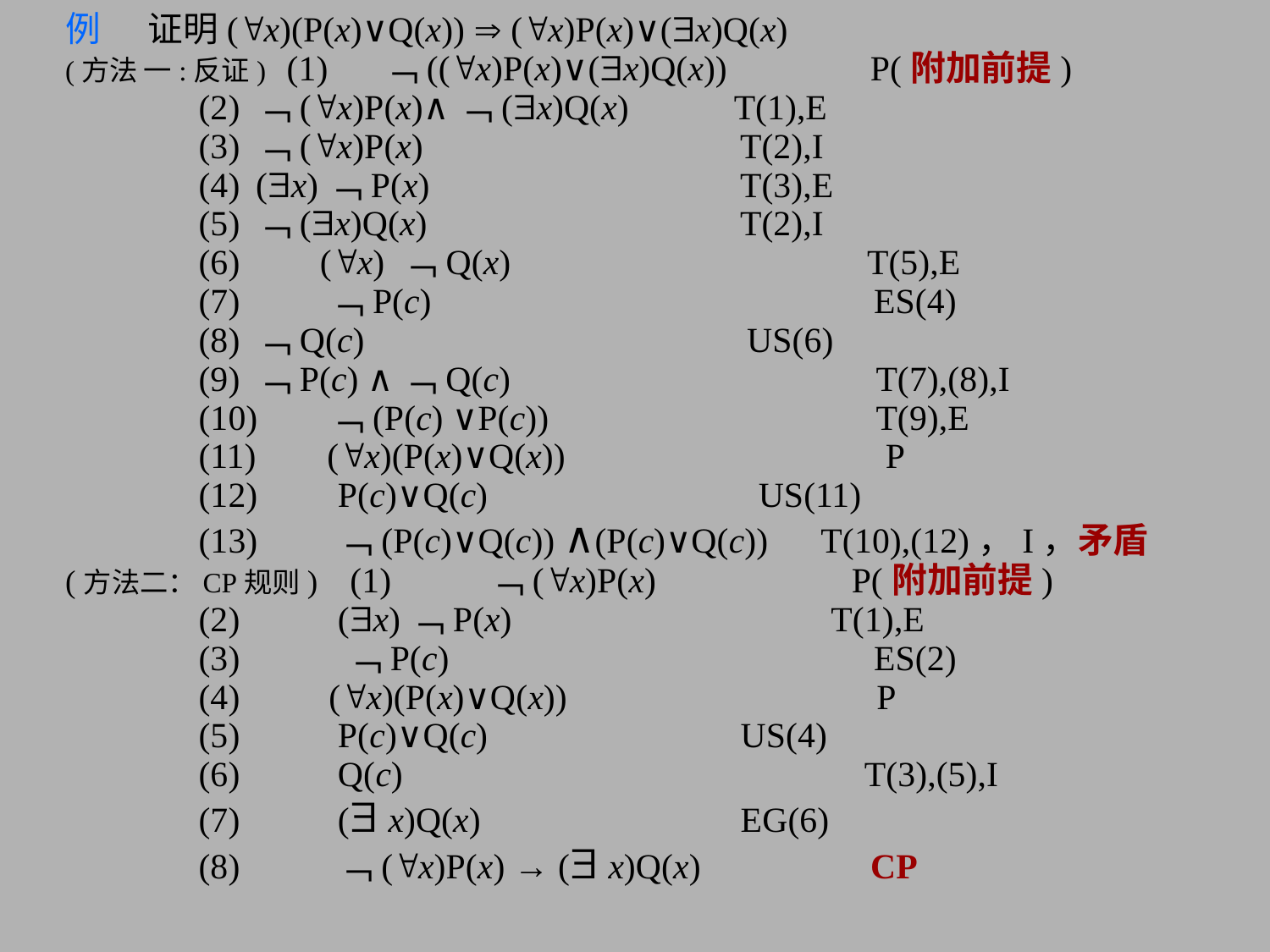

例      证明(∀x)(P(x)∨Q(x)) ⇒ (∀x)P(x)∨(∃x)Q(x)
(方法 一:反证)   (1)	﹁((∀x)P(x)∨(∃x)Q(x))	            P(附加前提)
               (2)	﹁(∀x)P(x)∧﹁(∃x)Q(x)	           T(1),E
               (3)	﹁(∀x)P(x)	                          T(2),I
               (4)	(∃x)﹁P(x)	                          T(3),E
               (5)	﹁(∃x)Q(x)	                          T(2),I
               (6)         (∀x) ﹁Q(x)	                          T(5),E
               (7)         ﹁P(c)	                                         ES(4)
               (8)	﹁Q(c)	                                         US(6)
               (9)	﹁P(c) ∧﹁Q(c)	                           T(7),(8),I
               (10)       ﹁(P(c) ∨P(c))	                           T(9),E
               (11)        (∀x)(P(x)∨Q(x))	                            P
               (12)         P(c)∨Q(c)	                            US(11)
               (13)        ﹁(P(c)∨Q(c)) ∧(P(c)∨Q(c))      T(10),(12)，I，矛盾
(方法二：CP规则)    (1)          ﹁(∀x)P(x)                      P(附加前提)
               (2)           (∃x)﹁P(x)                                    T(1),E
               (3)           ﹁P(c)	                                         ES(2)
               (4)          (∀x)(P(x)∨Q(x))	                           P
               (5)           P(c)∨Q(c)	                          US(4)
               (6)           Q(c)	                                        T(3),(5),I
               (7)           (∃ x)Q(x)	                          EG(6)
               (8)          ﹁(∀x)P(x) → (∃ x)Q(x)	            CP